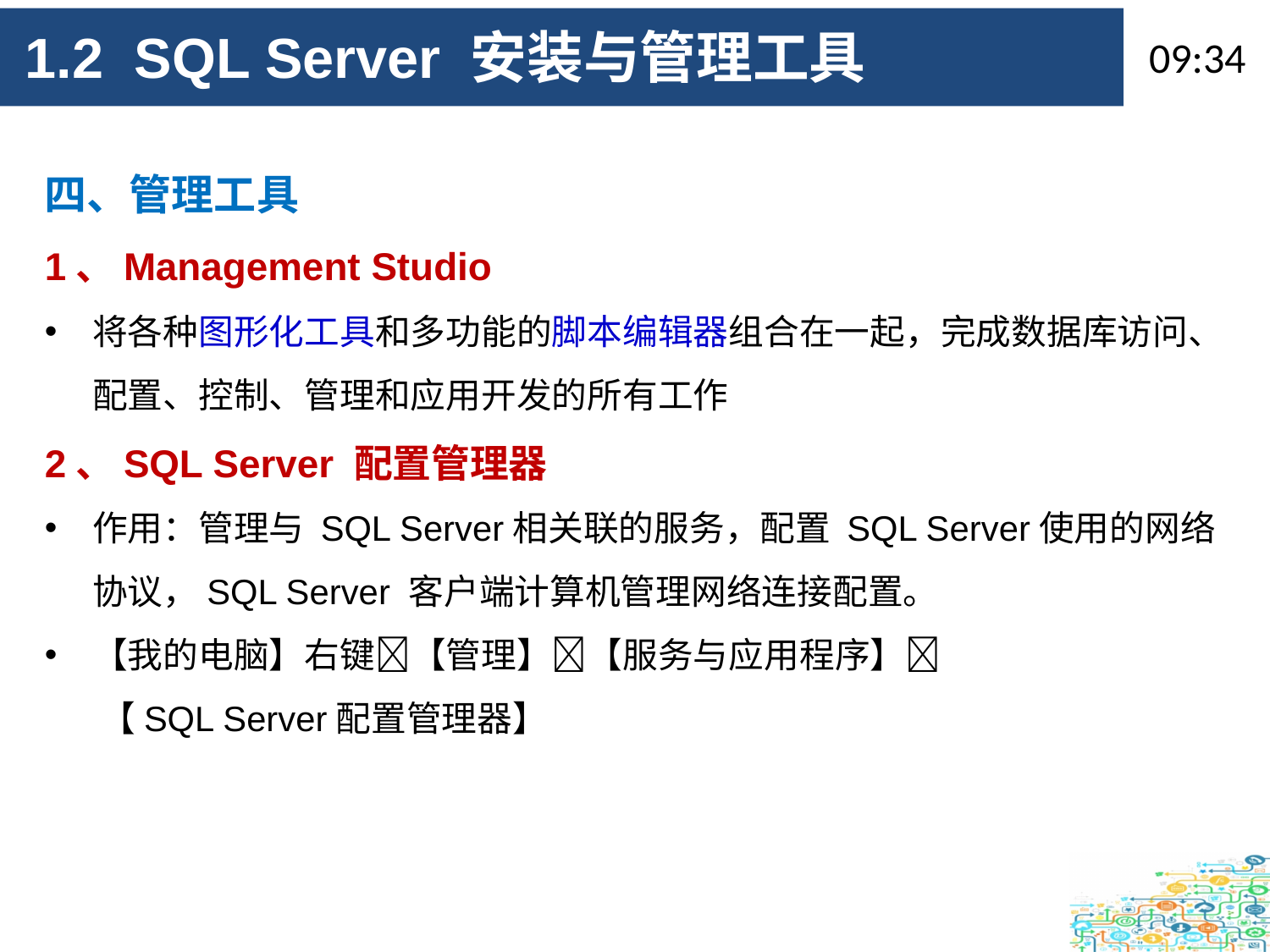

1.2  SQL Server 安装与管理工具
09:34
四、管理工具
1、Management Studio
将各种图形化工具和多功能的脚本编辑器组合在一起，完成数据库访问、配置、控制、管理和应用开发的所有工作
2、SQL Server 配置管理器
作用：管理与 SQL Server相关联的服务，配置 SQL Server使用的网络协议，SQL Server 客户端计算机管理网络连接配置。
【我的电脑】右键→【管理】→【服务与应用程序】→
 【SQL Server配置管理器】